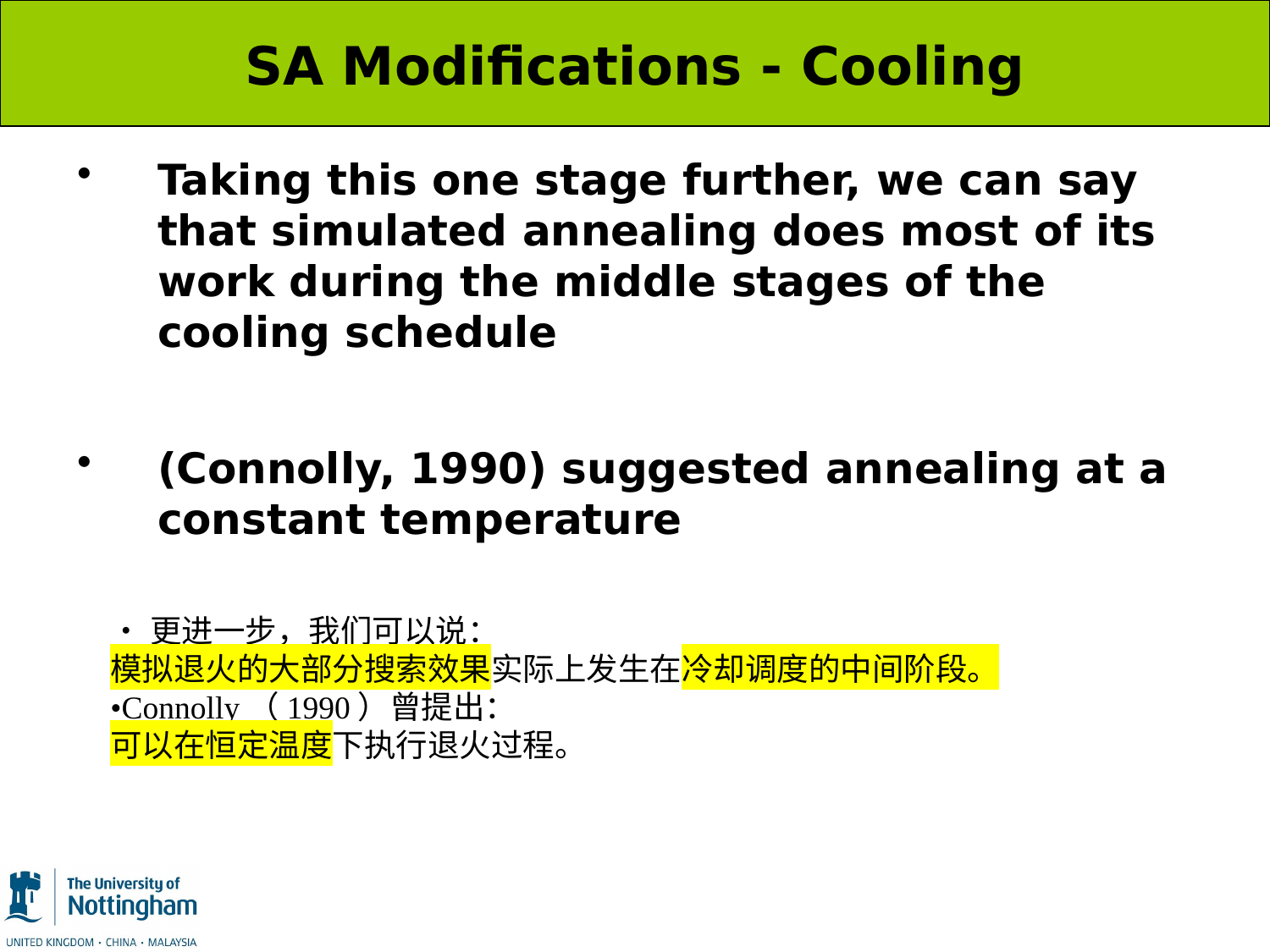

# SA Modifications - Cooling
Taking this one stage further, we can say that simulated annealing does most of its work during the middle stages of the cooling schedule

(Connolly, 1990) suggested annealing at a constant temperature
•更进一步，我们可以说：
模拟退火的大部分搜索效果实际上发生在冷却调度的中间阶段。
•Connolly（1990）曾提出：
可以在恒定温度下执行退火过程。